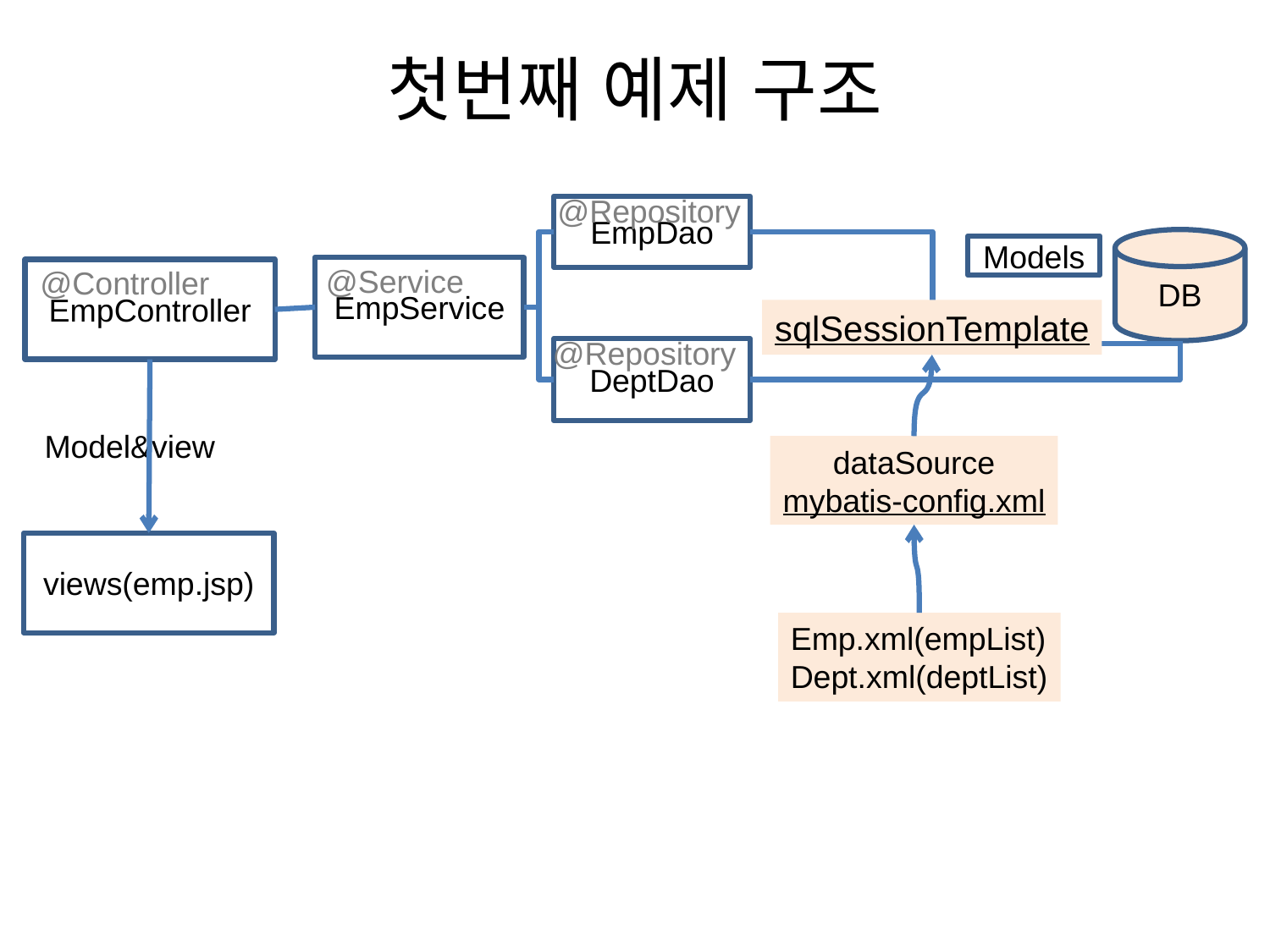

# 첫번째 예제 구조
@Repository
EmpDao
DB
Models
@Service
@Controller
EmpService
EmpController
sqlSessionTemplate
@Repository
DeptDao
Model&view
dataSource
mybatis-config.xml
views(emp.jsp)
Emp.xml(empList)
Dept.xml(deptList)